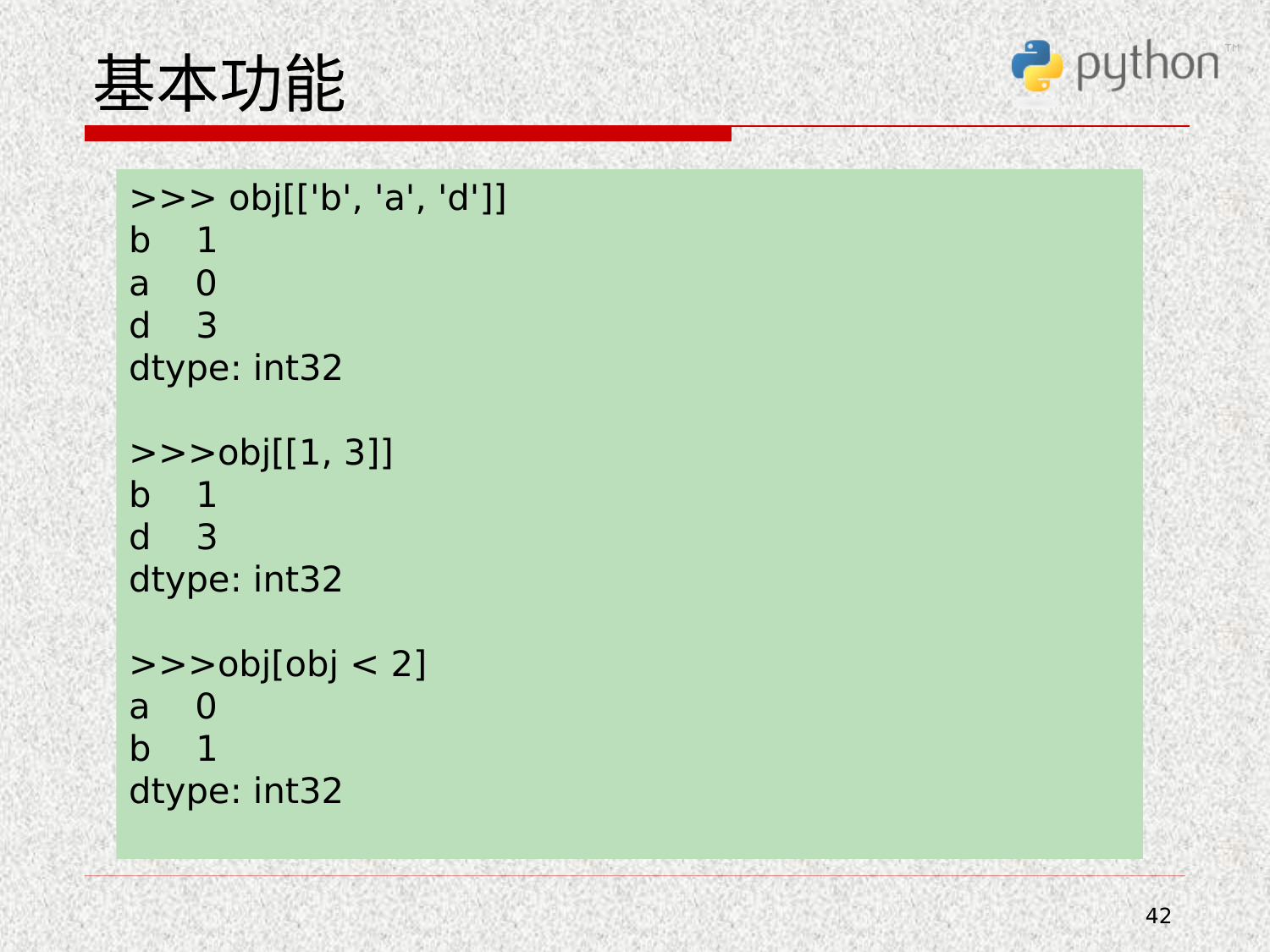

# 基本功能

>>> obj[['b', 'a', 'd']]
b    1
a    0
d    3
dtype: int32

>>>obj[[1, 3]]
b    1
d    3
dtype: int32

>>>obj[obj < 2]
a    0
b    1
dtype: int32

42